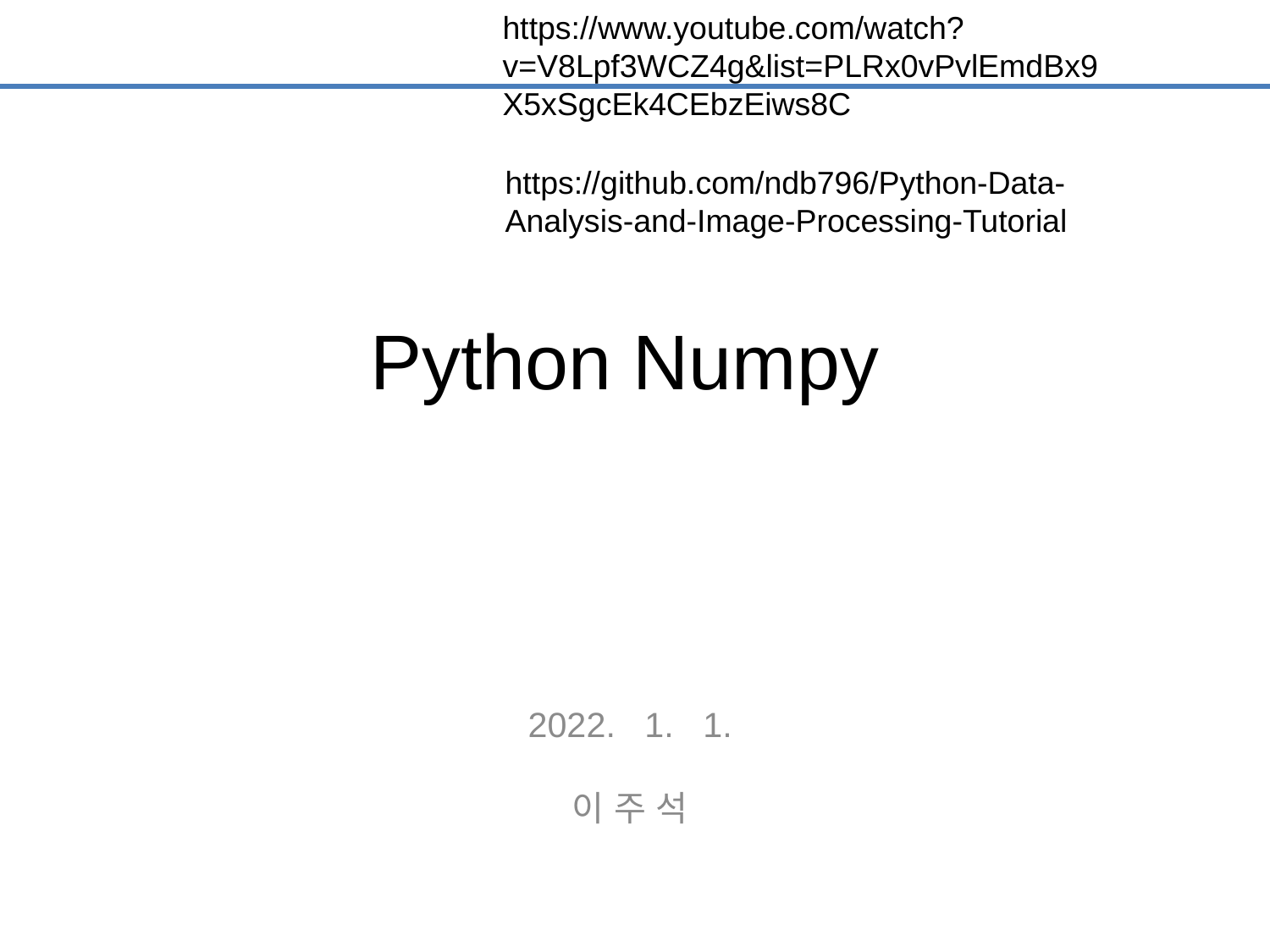

https://www.youtube.com/watch?v=V8Lpf3WCZ4g&list=PLRx0vPvlEmdBx9X5xSgcEk4CEbzEiws8C
https://github.com/ndb796/Python-Data-Analysis-and-Image-Processing-Tutorial
Python Numpy
2022.   1.   1.

이 주 석